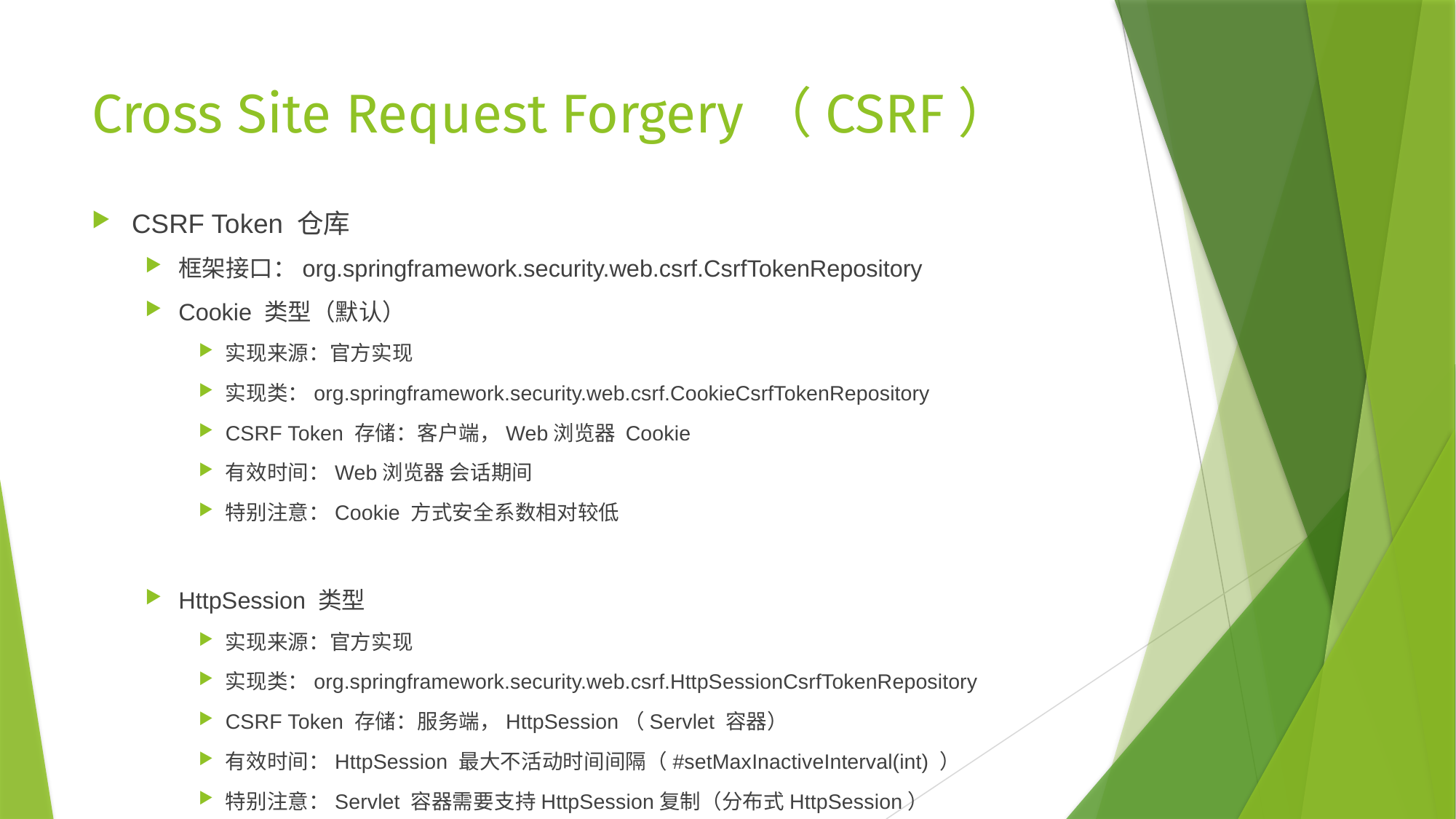

# Cross Site Request Forgery（CSRF）
CSRF Token 仓库
框架接口：org.springframework.security.web.csrf.CsrfTokenRepository
Cookie 类型（默认）
实现来源：官方实现
实现类：org.springframework.security.web.csrf.CookieCsrfTokenRepository
CSRF Token 存储：客户端，Web浏览器 Cookie
有效时间：Web浏览器 会话期间
特别注意：Cookie 方式安全系数相对较低

HttpSession 类型
实现来源：官方实现
实现类：org.springframework.security.web.csrf.HttpSessionCsrfTokenRepository
CSRF Token 存储：服务端，HttpSession（Servlet 容器）
有效时间：HttpSession 最大不活动时间间隔（#setMaxInactiveInterval(int) ）
特别注意：Servlet 容器需要支持HttpSession复制（分布式HttpSession）